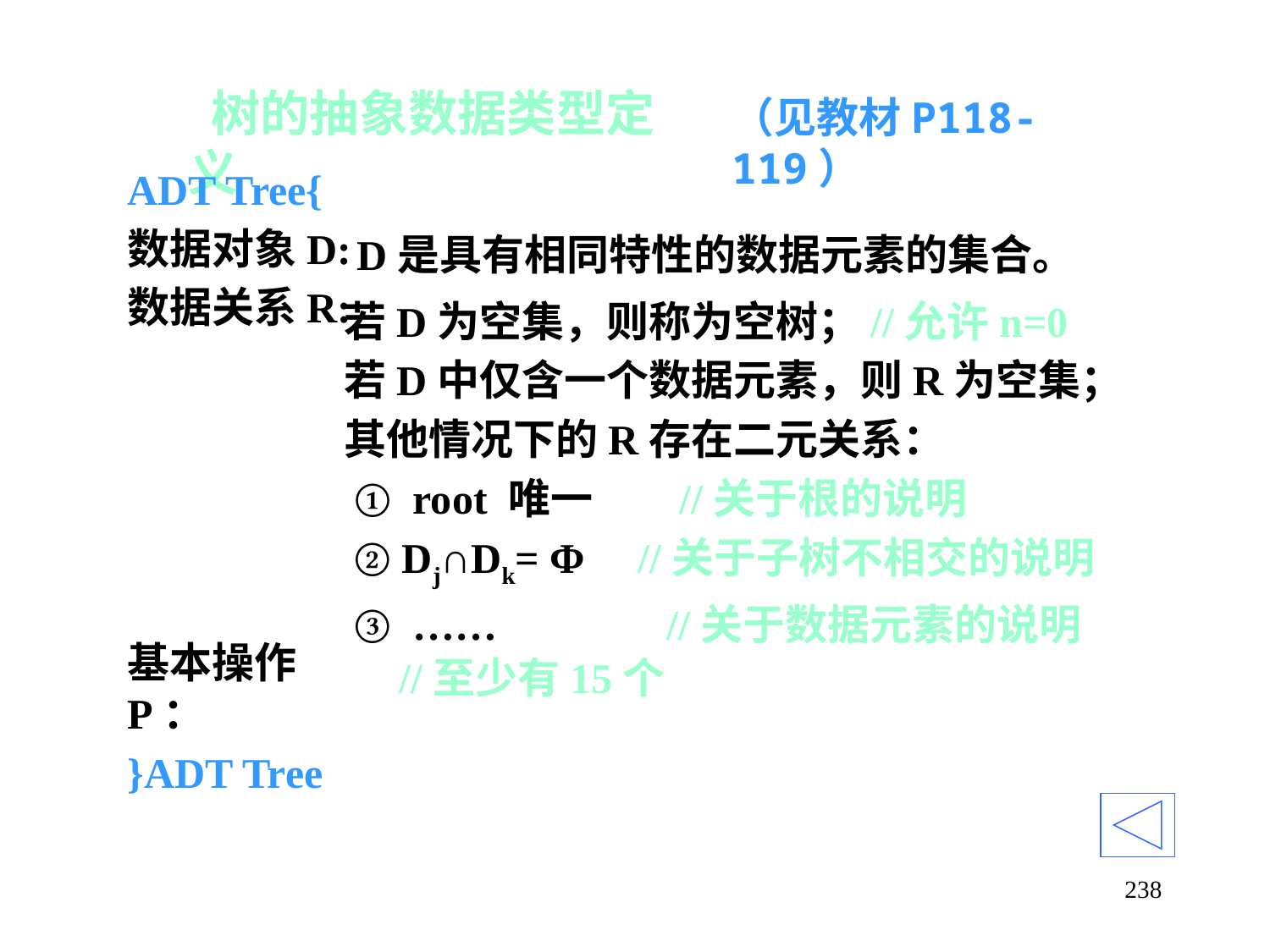

（见教材P118-119）
# 树的抽象数据类型定义
ADT Tree{
数据对象D:
数据关系R:

基本操作 P：
}ADT Tree
D是具有相同特性的数据元素的集合。
若D为空集，则称为空树；//允许n=0
若D中仅含一个数据元素，则R为空集；
其他情况下的R存在二元关系：
 ①  root 唯一        //关于根的说明
 ② Dj∩Dk= Φ     //关于子树不相交的说明
 ③  ……                //关于数据元素的说明
//至少有15个

238